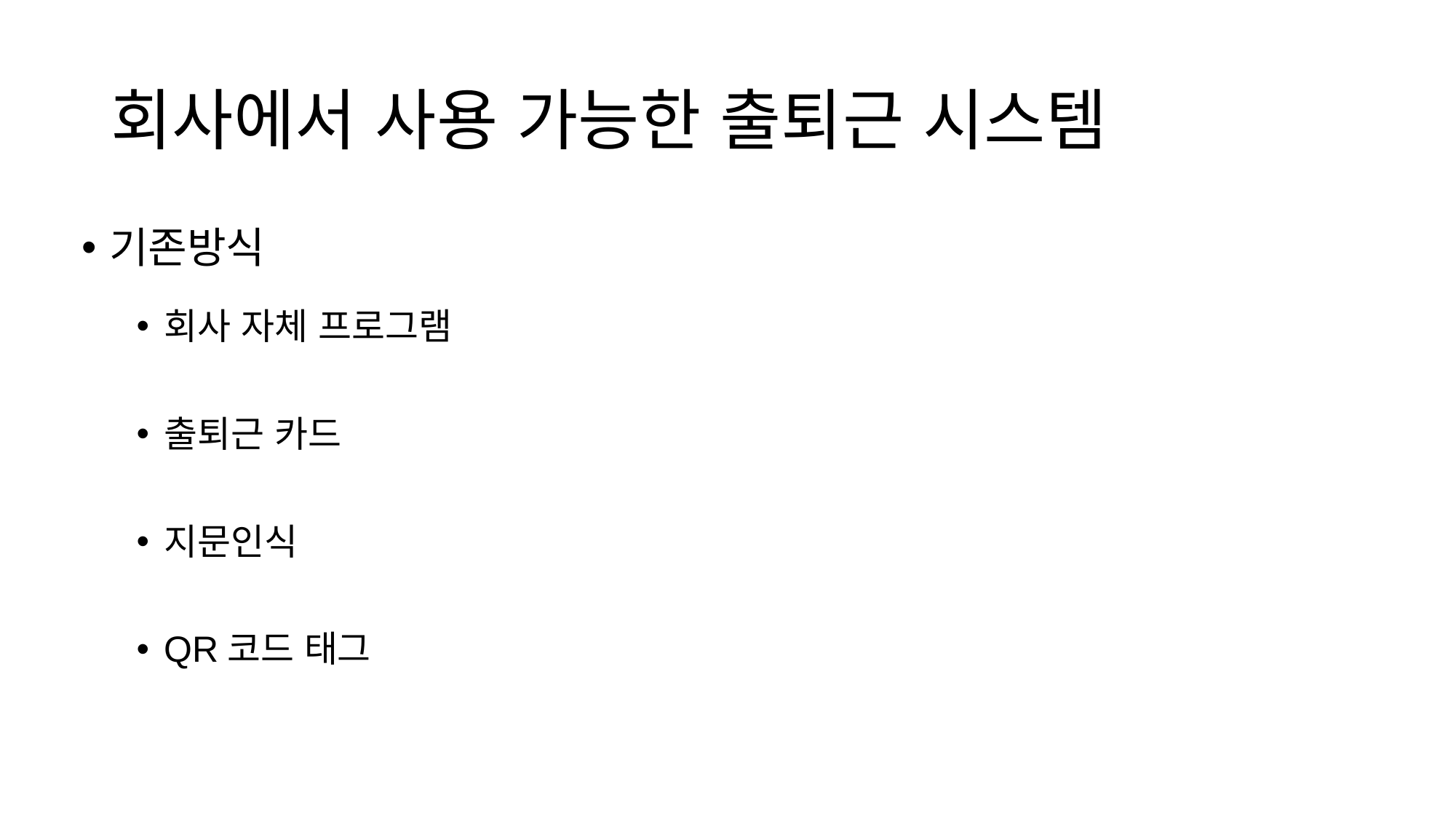

# 회사에서 사용 가능한 출퇴근 시스템
기존방식

회사 자체 프로그램

출퇴근 카드

지문인식

QR코드 태그